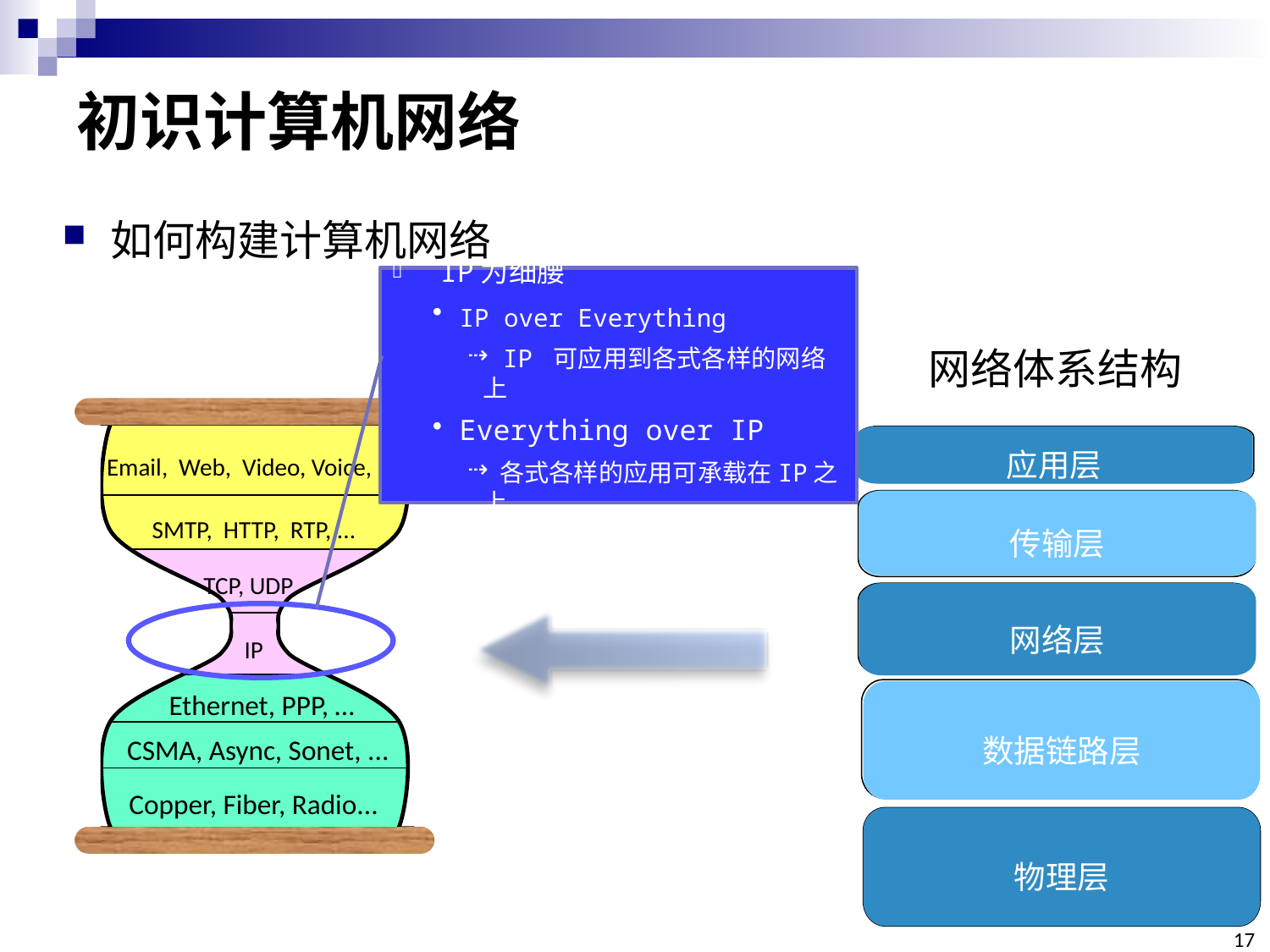

# 初识计算机网络
如何构建计算机网络
IP为细腰
 IP over Everything
 IP 可应用到各式各样的网络上
 Everything over IP
 各式各样的应用可承载在IP之上
网络体系结构

IP

Email,  Web,  Video, Voice, ...
SMTP,  HTTP,  RTP, ...
TCP, UDP
 Ethernet, PPP, …
CSMA, Async, Sonet, ...
Copper, Fiber, Radio...
应用层
应用：http、ftp、email…
实现应用进程到应用进程之间端到端的通信
传输层
网络层
网络互联技术IP，实现全局路由，实现主机到主机的通信

实现可靠的点对点数据帧传输：介质访问控制、数据帧可靠传输等
数据链路层
处理链路上原始比特的传输：传输物理信号/接口/信号编码调制/速率
物理层
17